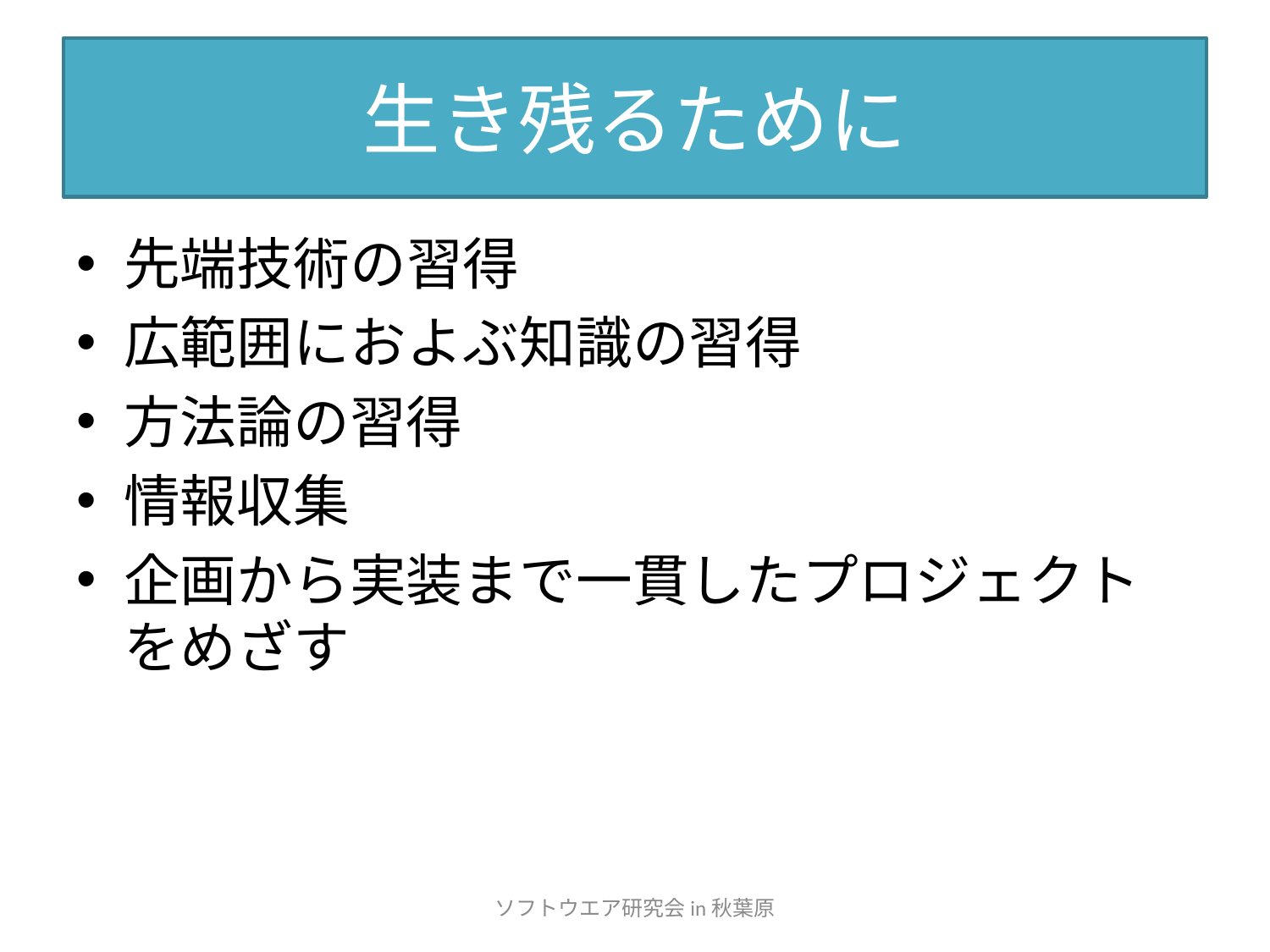

# 生き残るために
先端技術の習得
広範囲におよぶ知識の習得
方法論の習得
情報収集
企画から実装まで一貫したプロジェクトをめざす
ソフトウエア研究会in秋葉原